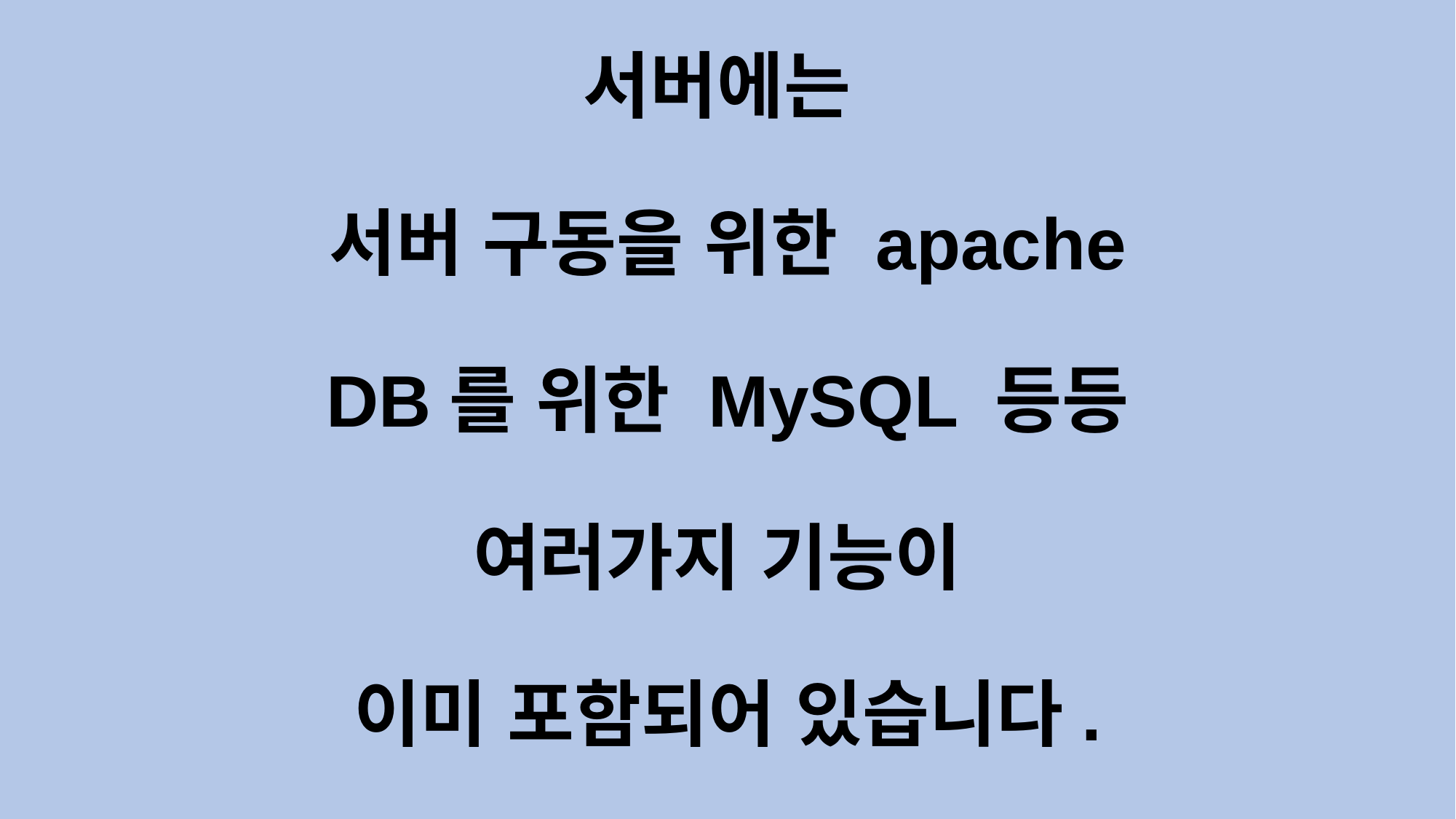

# 서버에는 서버 구동을 위한 apache DB를 위한 MySQL 등등 여러가지 기능이 이미 포함되어 있습니다.